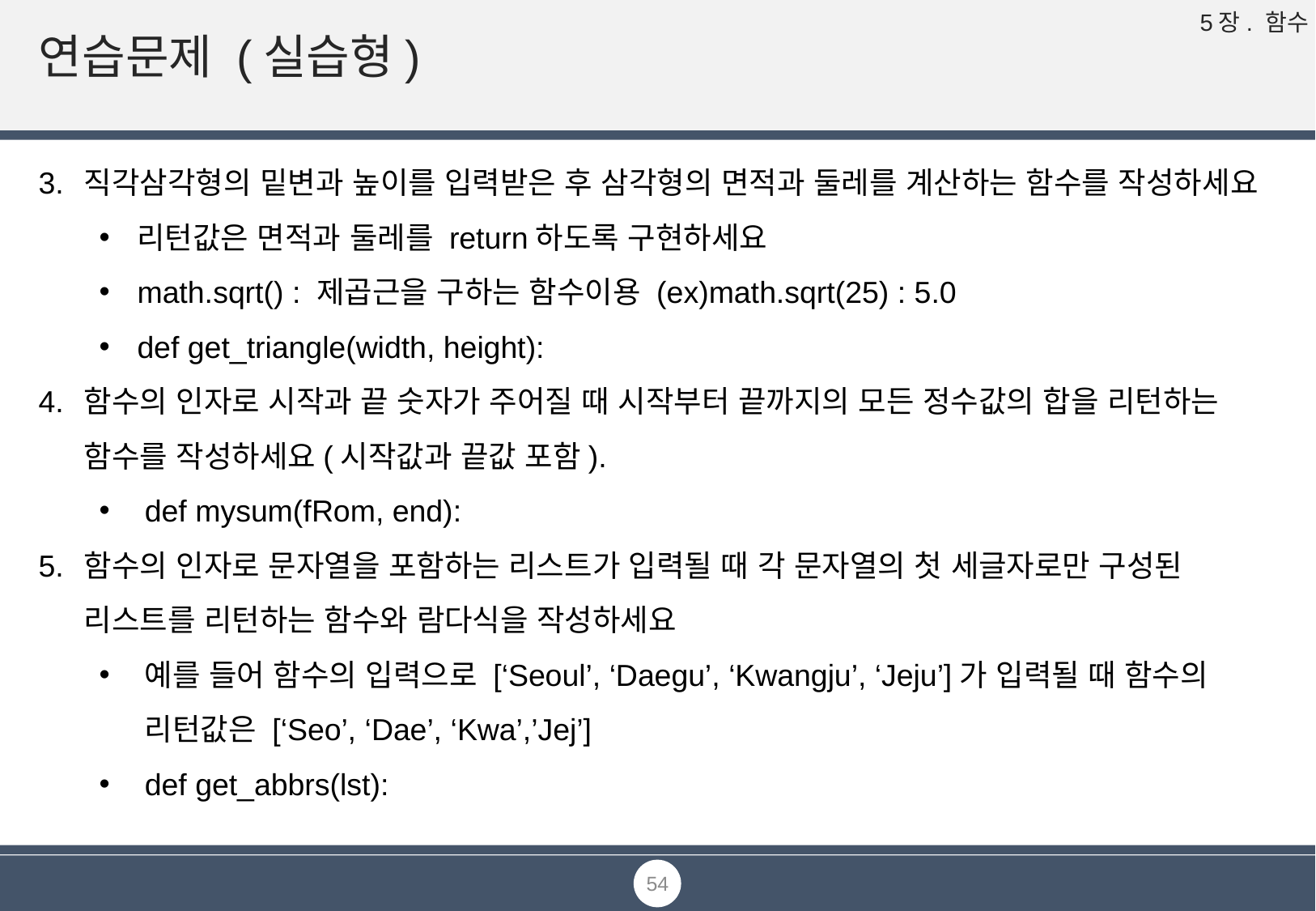

# 연습문제 (실습형)
직각삼각형의 밑변과 높이를 입력받은 후 삼각형의 면적과 둘레를 계산하는 함수를 작성하세요
리턴값은 면적과 둘레를 return하도록 구현하세요
math.sqrt() : 제곱근을 구하는 함수이용 (ex)math.sqrt(25) : 5.0
def get_triangle(width, height):
함수의 인자로 시작과 끝 숫자가 주어질 때 시작부터 끝까지의 모든 정수값의 합을 리턴하는 함수를 작성하세요(시작값과 끝값 포함).
def mysum(fRom, end):
함수의 인자로 문자열을 포함하는 리스트가 입력될 때 각 문자열의 첫 세글자로만 구성된 리스트를 리턴하는 함수와 람다식을 작성하세요
예를 들어 함수의 입력으로 [‘Seoul’, ‘Daegu’, ‘Kwangju’, ‘Jeju’]가 입력될 때 함수의 리턴값은 [‘Seo’, ‘Dae’, ‘Kwa’,’Jej’]
def get_abbrs(lst):
54